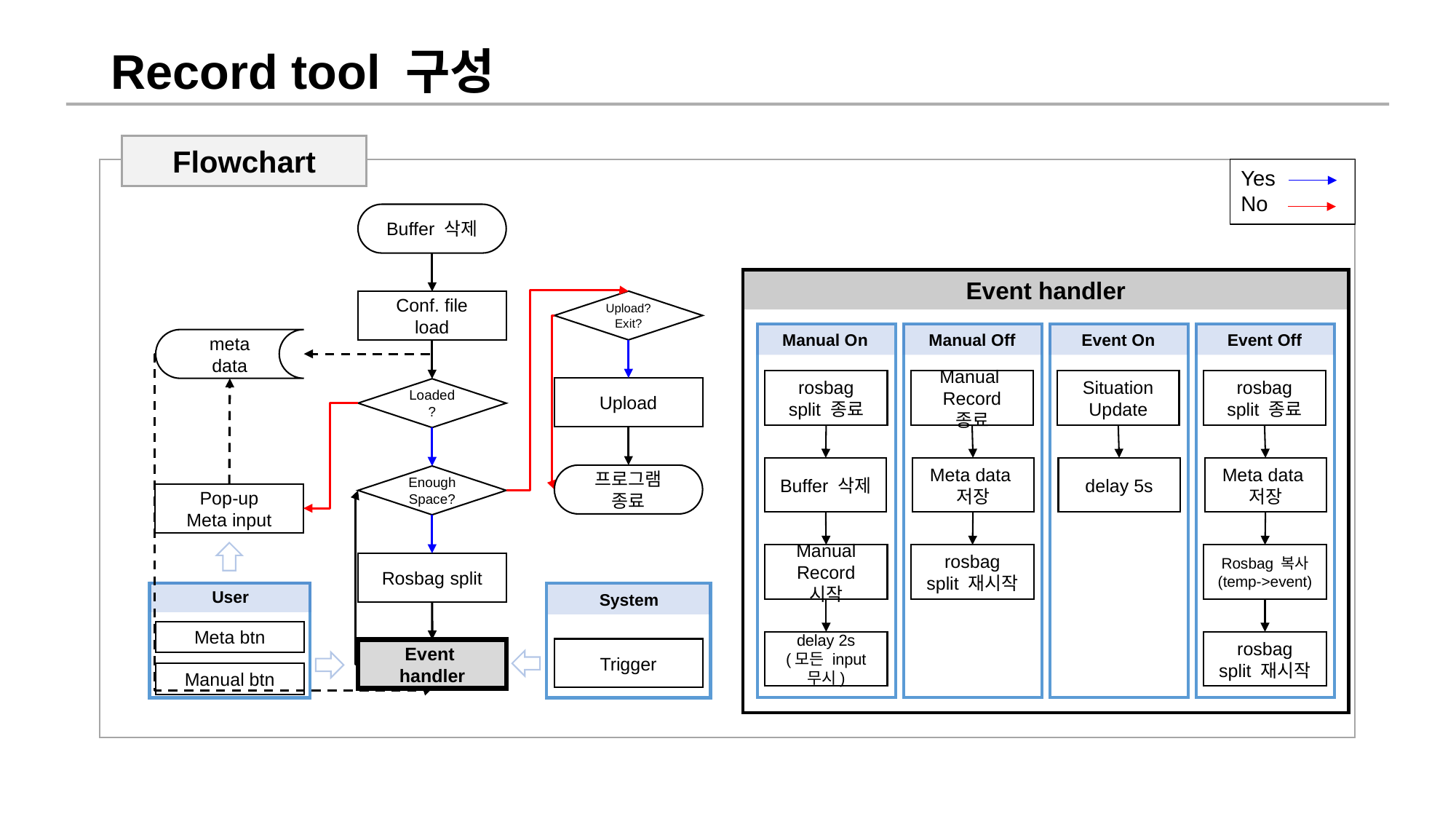

# Record tool 구성
Flowchart
Yes
No

Buffer 삭제
Event handler

Upload?
Exit?
Conf. file
load
Manual On

Manual Off

Event On

Event Off

meta data
rosbag
split 종료
Manual
Record 종료
Situation
Update
rosbag
split 종료
Upload
Loaded?
Meta data
저장
delay 5s
Meta data
저장
Buffer 삭제
프로그램
종료
Enough
Space?
Pop-up
Meta input

rosbag
split 재시작
Rosbag 복사
(temp->event)
Manual Record 시작
Rosbag split
User

System
Meta btn
delay 2s
(모든 input 무시)
rosbag
split 재시작
Trigger
Event
handler

Manual btn